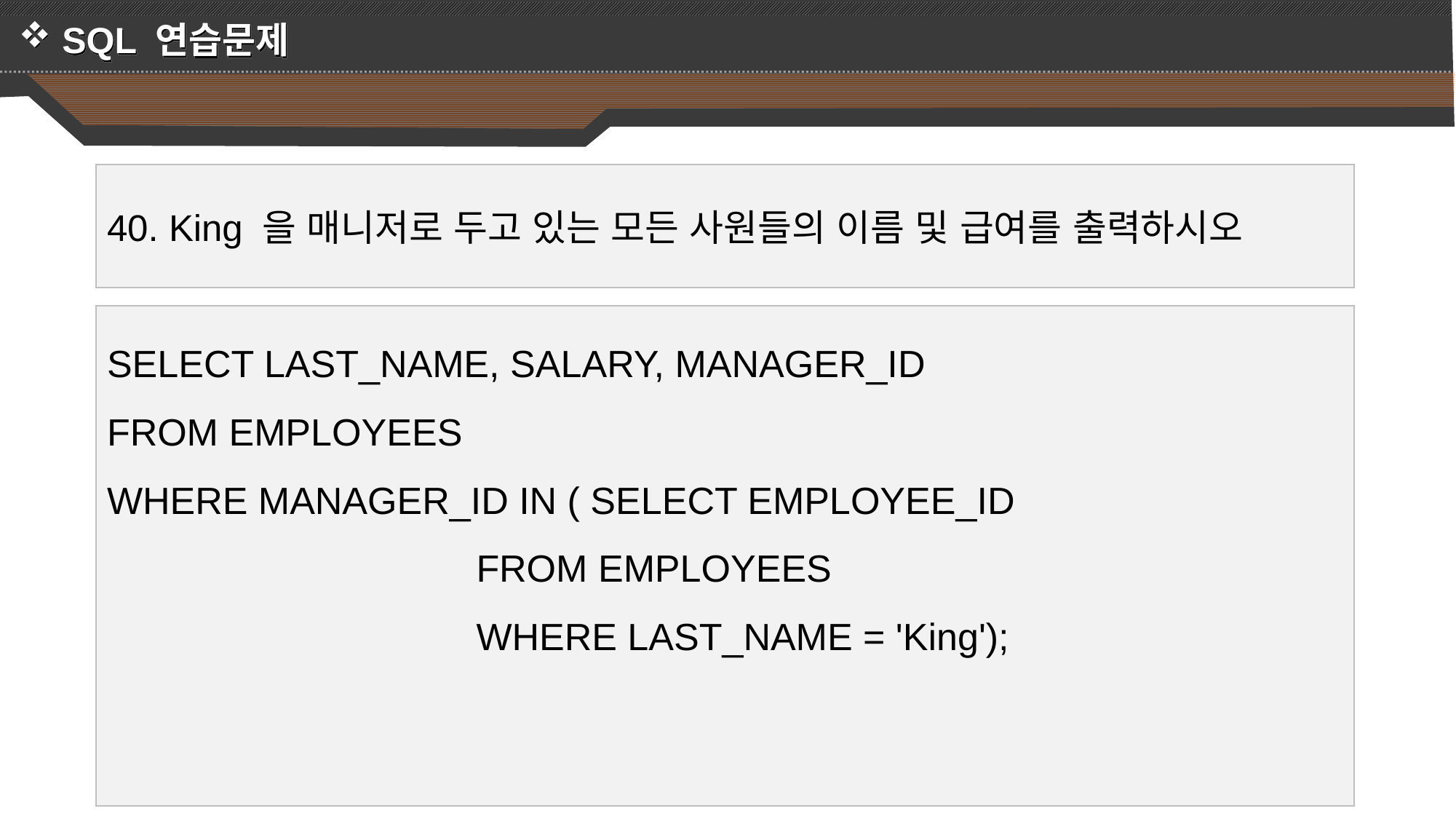

SQL 연습문제

40. King 을 매니저로 두고 있는 모든 사원들의 이름 및 급여를 출력하시오
SELECT LAST_NAME, SALARY, MANAGER_ID
FROM EMPLOYEES
WHERE MANAGER_ID IN ( SELECT EMPLOYEE_ID
                                   FROM EMPLOYEES
                                   WHERE LAST_NAME = 'King');